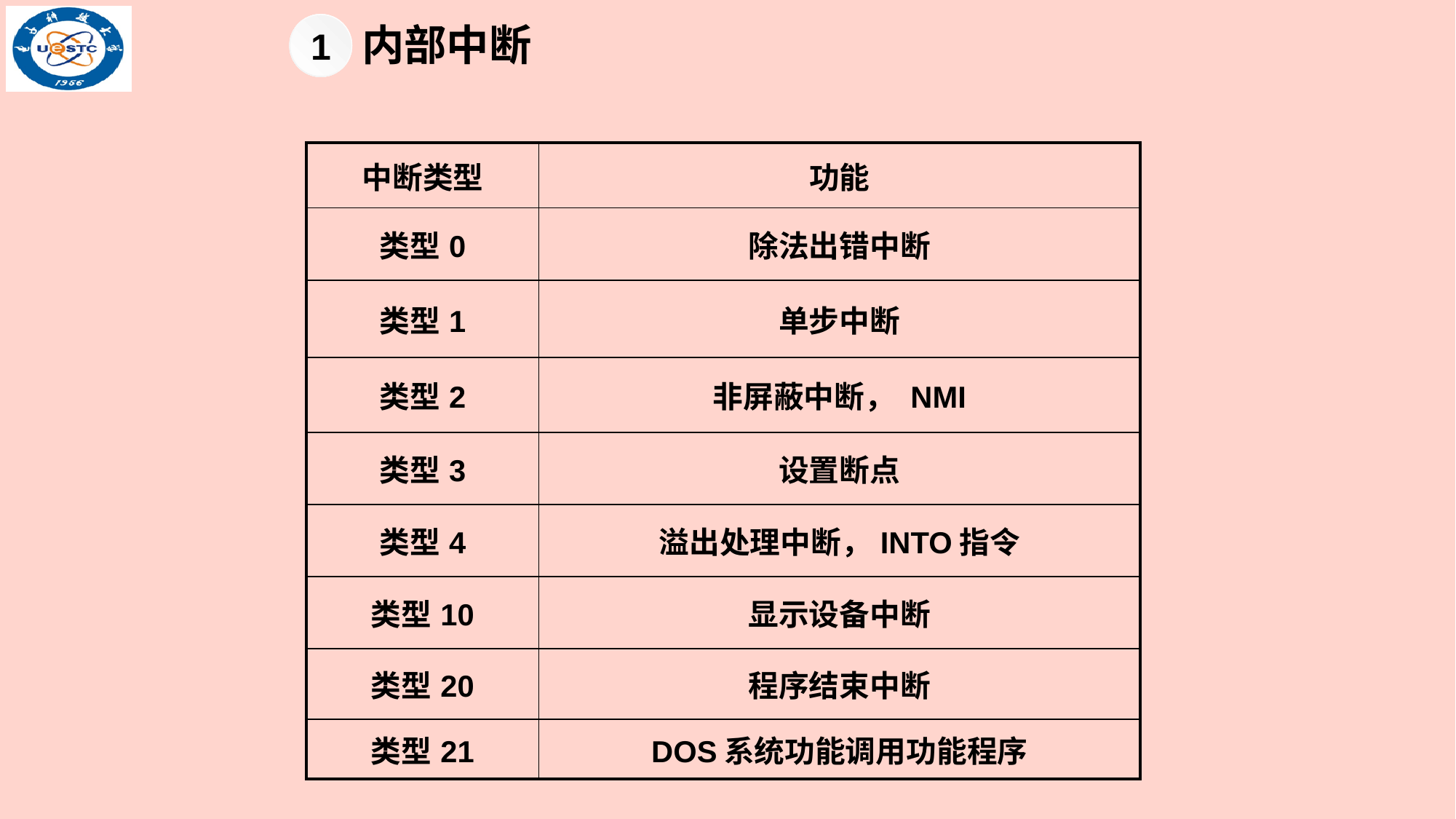

内部中断

1
| 中断类型 | 功能 |
| --- | --- |
| 类型0 | 除法出错中断 |
| 类型1 | 单步中断 |
| 类型2 | 非屏蔽中断， NMI |
| 类型3 | 设置断点 |
| 类型4 | 溢出处理中断，INTO指令 |
| 类型10 | 显示设备中断 |
| 类型20 | 程序结束中断 |
| 类型21 | DOS系统功能调用功能程序 |